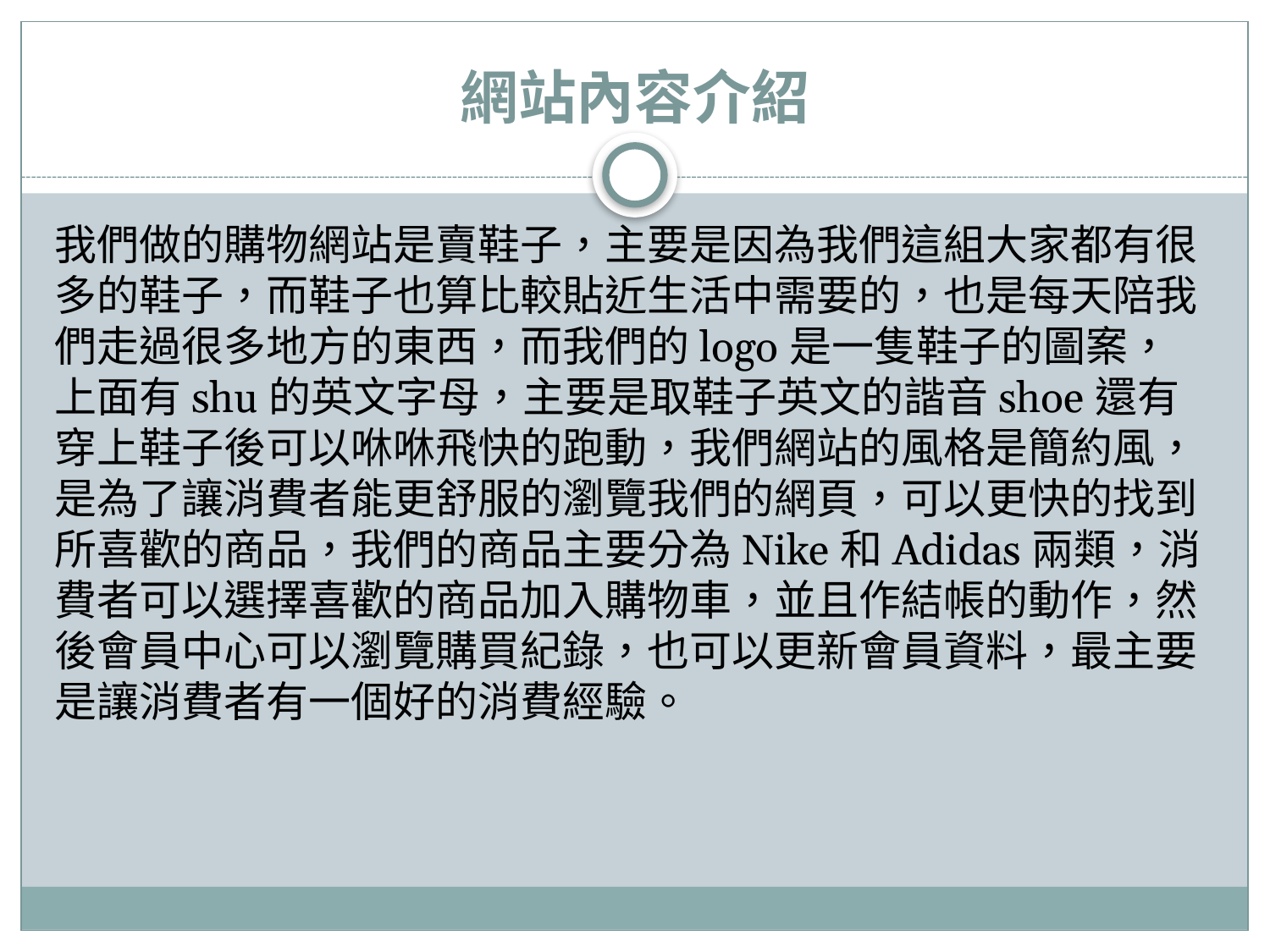

# 網站內容介紹
我們做的購物網站是賣鞋子，主要是因為我們這組大家都有很多的鞋子，而鞋子也算比較貼近生活中需要的，也是每天陪我們走過很多地方的東西，而我們的logo是一隻鞋子的圖案，上面有shu的英文字母，主要是取鞋子英文的諧音shoe還有穿上鞋子後可以咻咻飛快的跑動，我們網站的風格是簡約風，是為了讓消費者能更舒服的瀏覽我們的網頁，可以更快的找到所喜歡的商品，我們的商品主要分為Nike和Adidas兩類，消費者可以選擇喜歡的商品加入購物車，並且作結帳的動作，然後會員中心可以瀏覽購買紀錄，也可以更新會員資料，最主要是讓消費者有一個好的消費經驗。